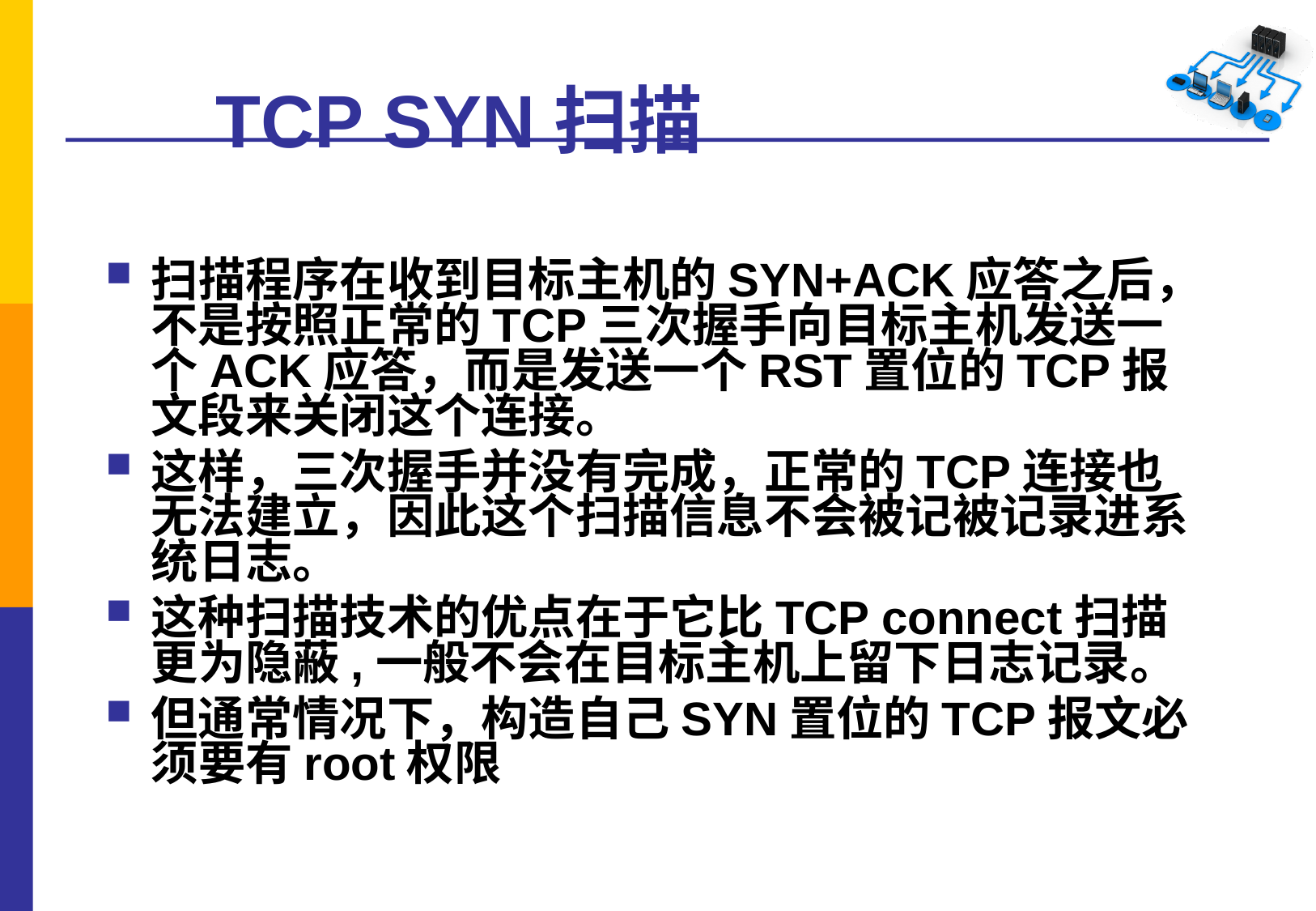

# TCP SYN扫描
扫描程序在收到目标主机的SYN+ACK应答之后，不是按照正常的TCP三次握手向目标主机发送一个ACK应答，而是发送一个RST置位的TCP报文段来关闭这个连接。
这样，三次握手并没有完成，正常的TCP连接也无法建立，因此这个扫描信息不会被记被记录进系统日志。
这种扫描技术的优点在于它比TCP connect扫描更为隐蔽,一般不会在目标主机上留下日志记录。
但通常情况下，构造自己SYN置位的TCP报文必须要有root权限